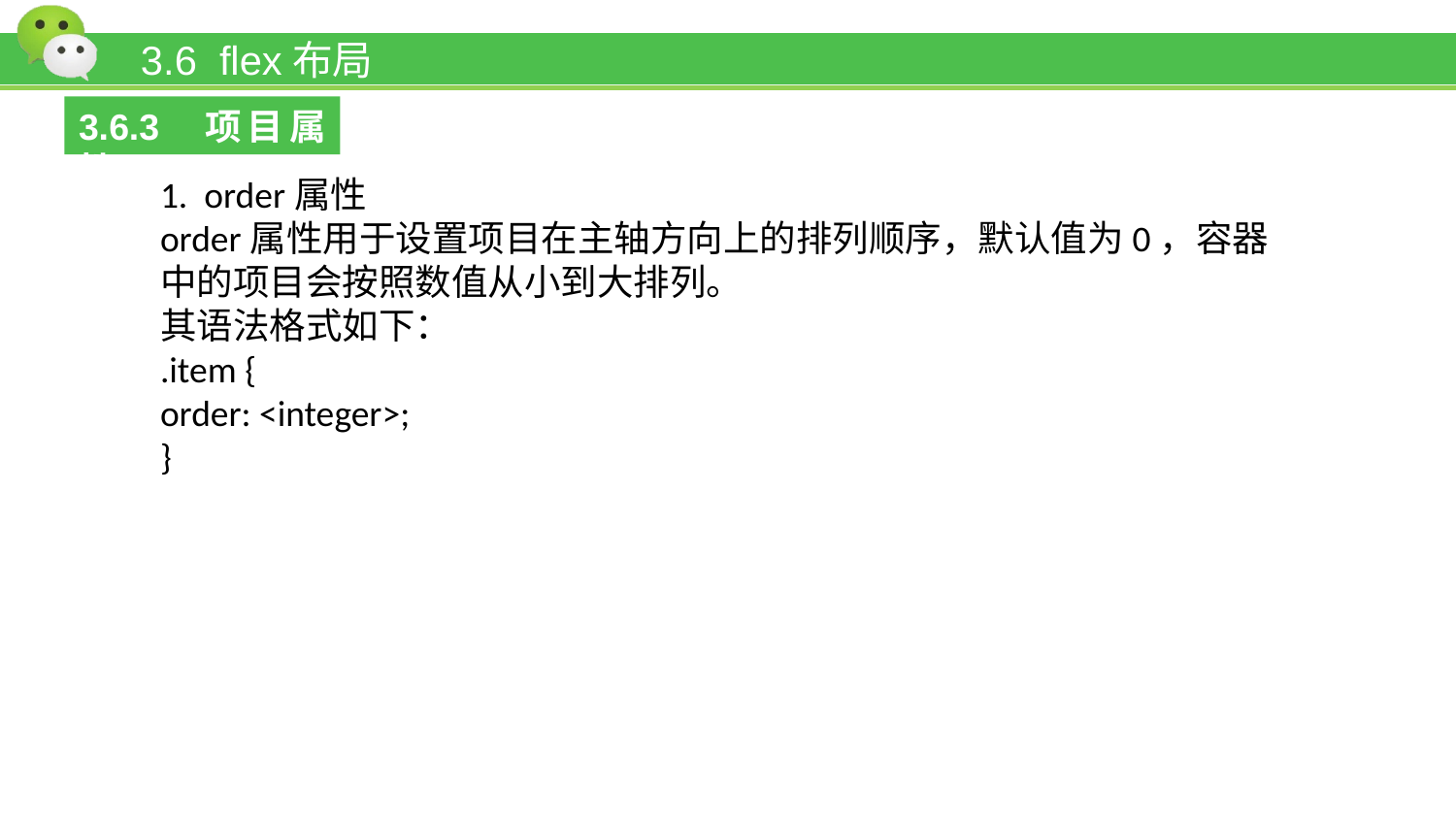

# 3.6  flex布局
3.6.3  项目属性
1.  order属性
order属性用于设置项目在主轴方向上的排列顺序，默认值为0，容器中的项目会按照数值从小到大排列。
其语法格式如下：
.item {
order: <integer>;
}